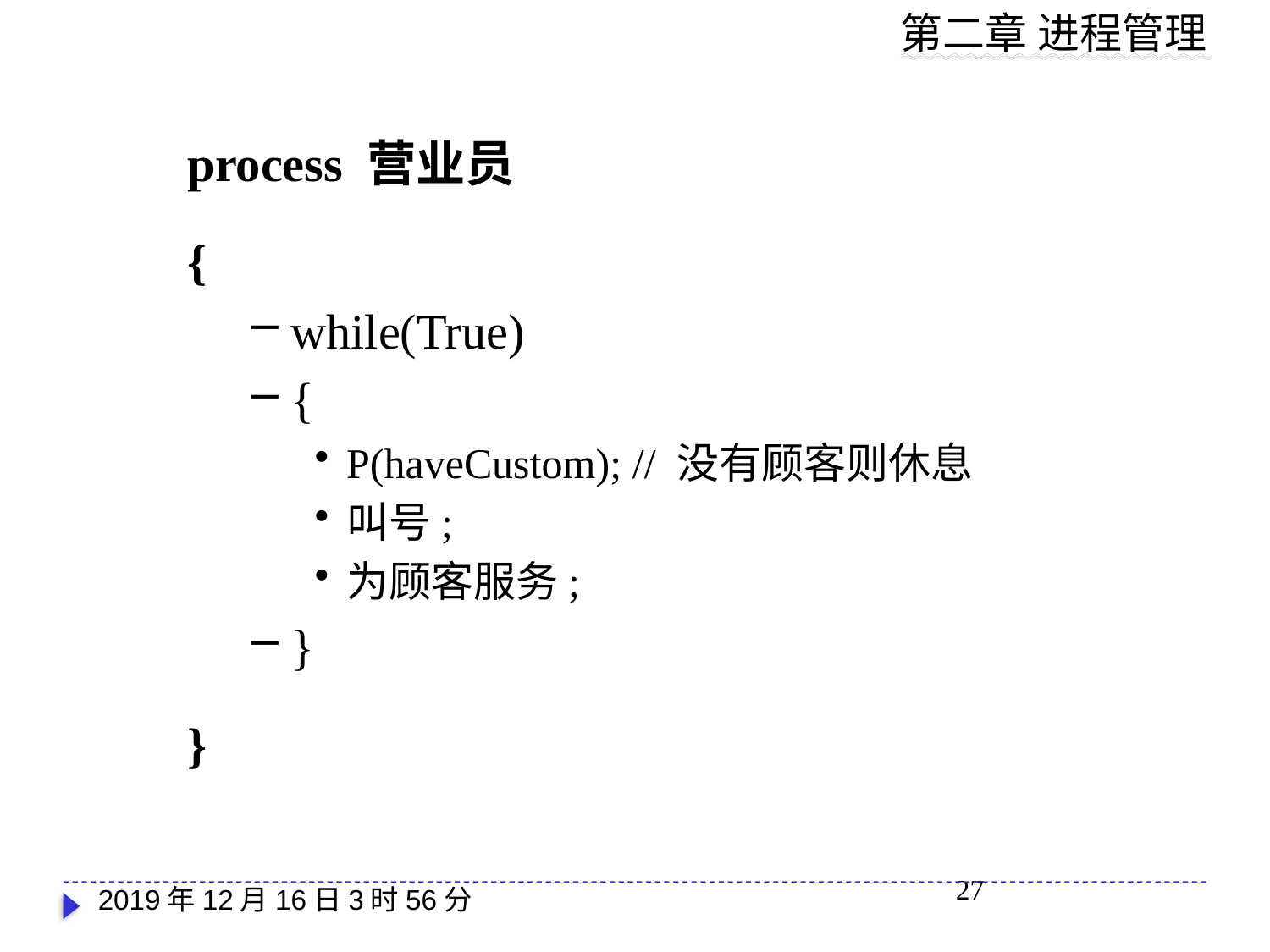

process 营业员
{
while(True)
{
P(haveCustom); // 没有顾客则休息
叫号;
为顾客服务;
}
}

27
2019年12月16日3时56分